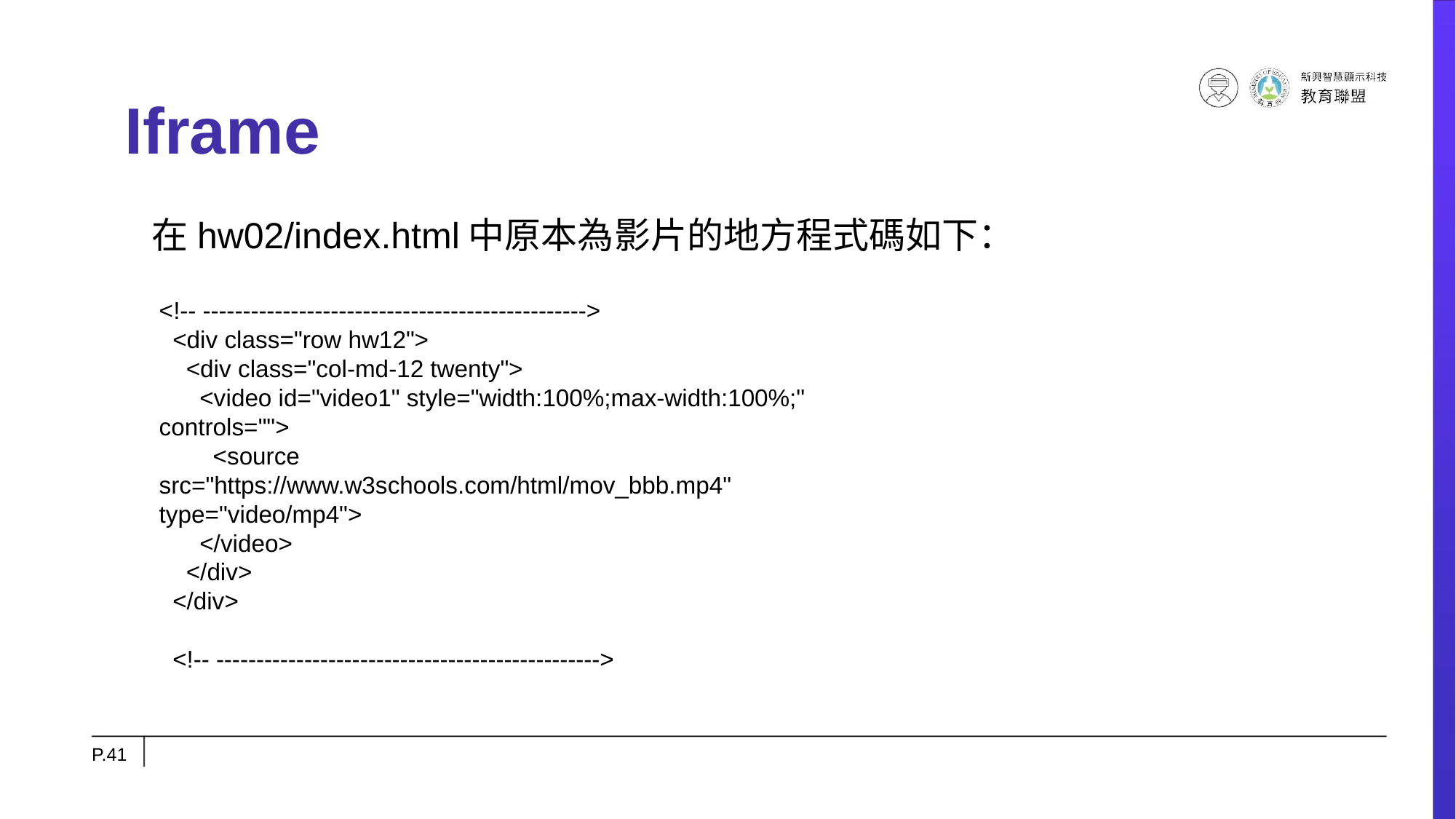

# Iframe
在hw02/index.html中原本為影片的地方程式碼如下：
<!-- ------------------------------------------------>
  <div class="row hw12">
    <div class="col-md-12 twenty">
      <video id="video1" style="width:100%;max-width:100%;" controls="">
        <source src="https://www.w3schools.com/html/mov_bbb.mp4" type="video/mp4">
      </video>
    </div>
  </div>

  <!-- ------------------------------------------------>
P.41